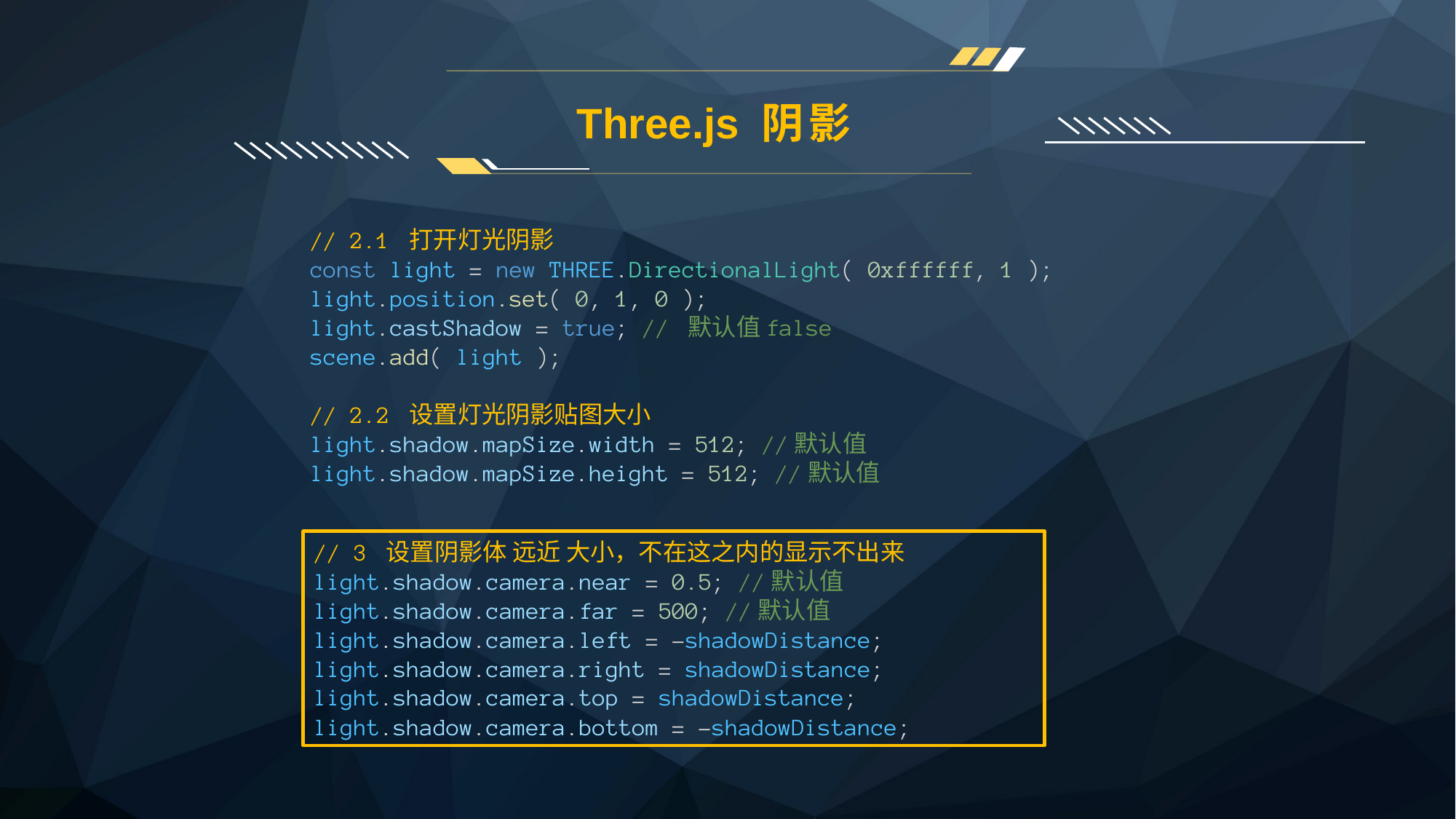

Three.js 阴影

    // 2.1 打开灯光阴影
    const light = new THREE.DirectionalLight( 0xffffff, 1 );
    light.position.set( 0, 1, 0 );
    light.castShadow = true; // 默认值false
    scene.add( light );
    // 2.2 设置灯光阴影贴图大小
    light.shadow.mapSize.width = 512; //默认值
    light.shadow.mapSize.height = 512; //默认值
// 3 设置阴影体 远近 大小，不在这之内的显示不出来
light.shadow.camera.near = 0.5; //默认值
light.shadow.camera.far = 500; //默认值
light.shadow.camera.left = -shadowDistance;
light.shadow.camera.right = shadowDistance;
light.shadow.camera.top = shadowDistance;
light.shadow.camera.bottom = -shadowDistance;